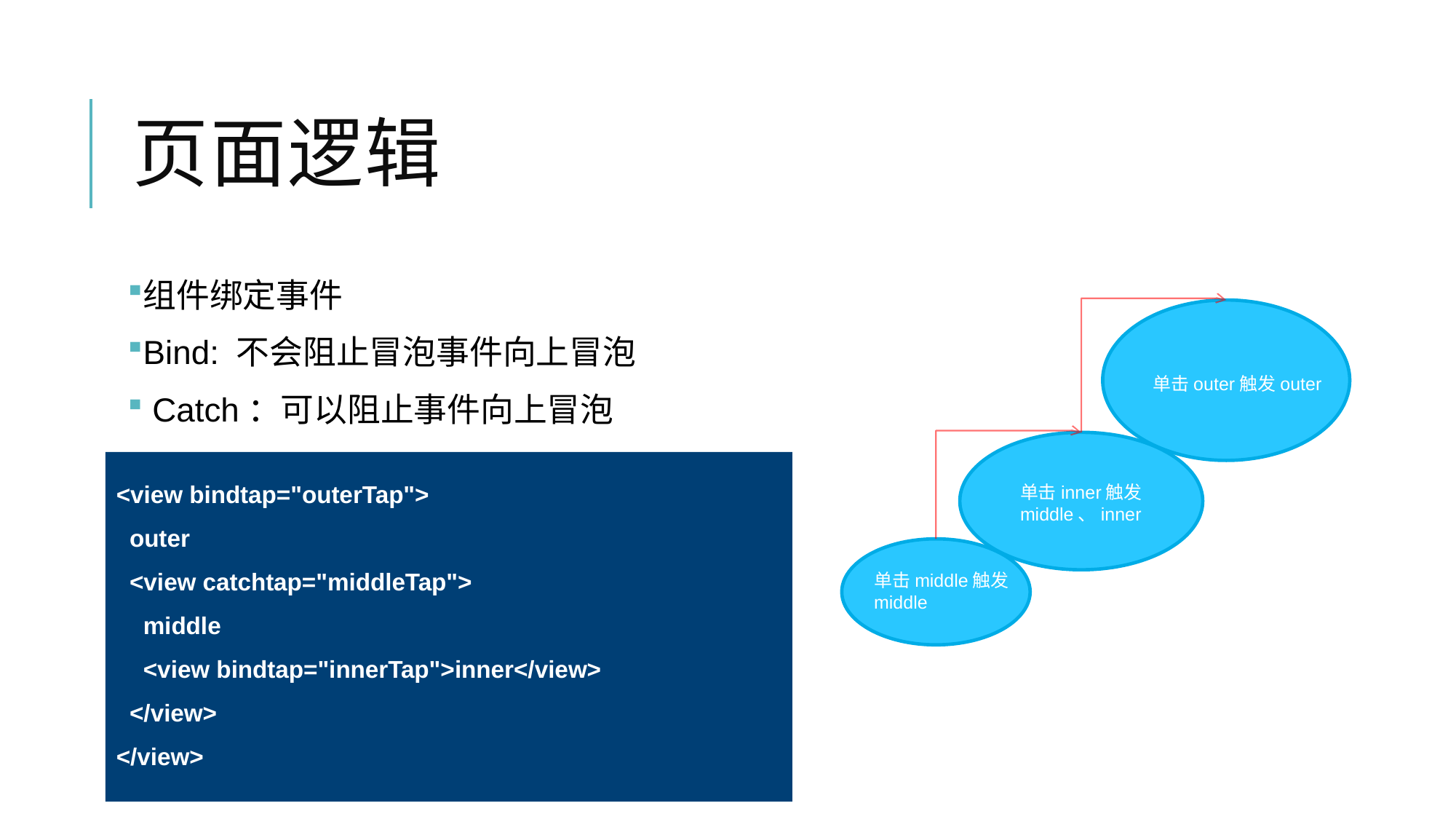

# 页面逻辑
组件绑定事件
Bind: 不会阻止冒泡事件向上冒泡
 Catch：可以阻止事件向上冒泡

单击outer触发outer

单击inner触发middle、inner

单击middle触发middle

<view bindtap="outerTap">
  outer
  <view catchtap="middleTap">
    middle
    <view bindtap="innerTap">inner</view>
  </view>
</view>